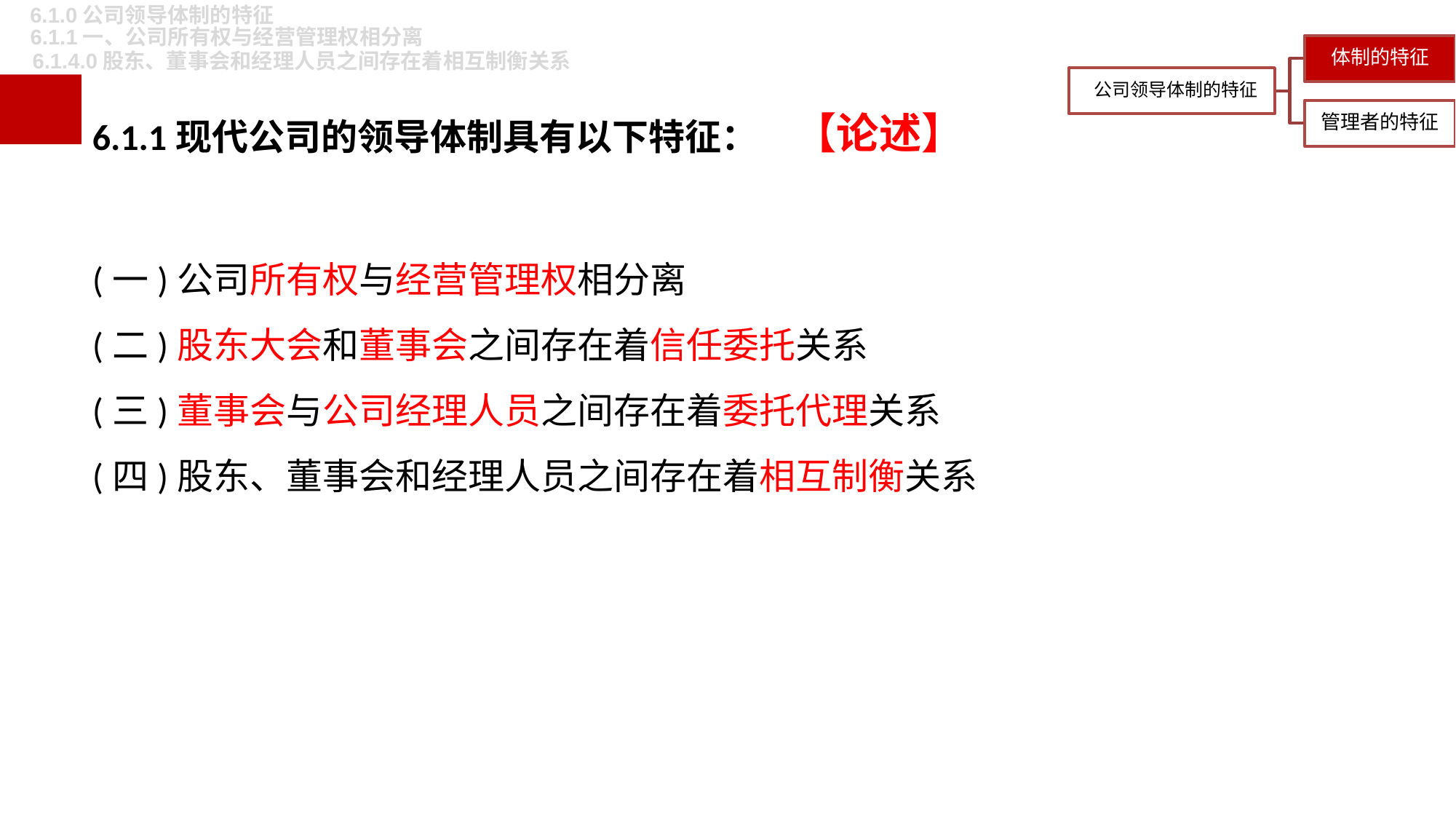

6.1.0公司领导体制的特征
6.1.1一、公司所有权与经营管理权相分离
 公司领导体制的特征
体制的特征
管理者的特征
6.1.4.0股东、董事会和经理人员之间存在着相互制衡关系
6.1.1现代公司的领导体制具有以下特征：
【论述】
(一)公司所有权与经营管理权相分离
(二)股东大会和董事会之间存在着信任委托关系
(三)董事会与公司经理人员之间存在着委托代理关系
(四)股东、董事会和经理人员之间存在着相互制衡关系